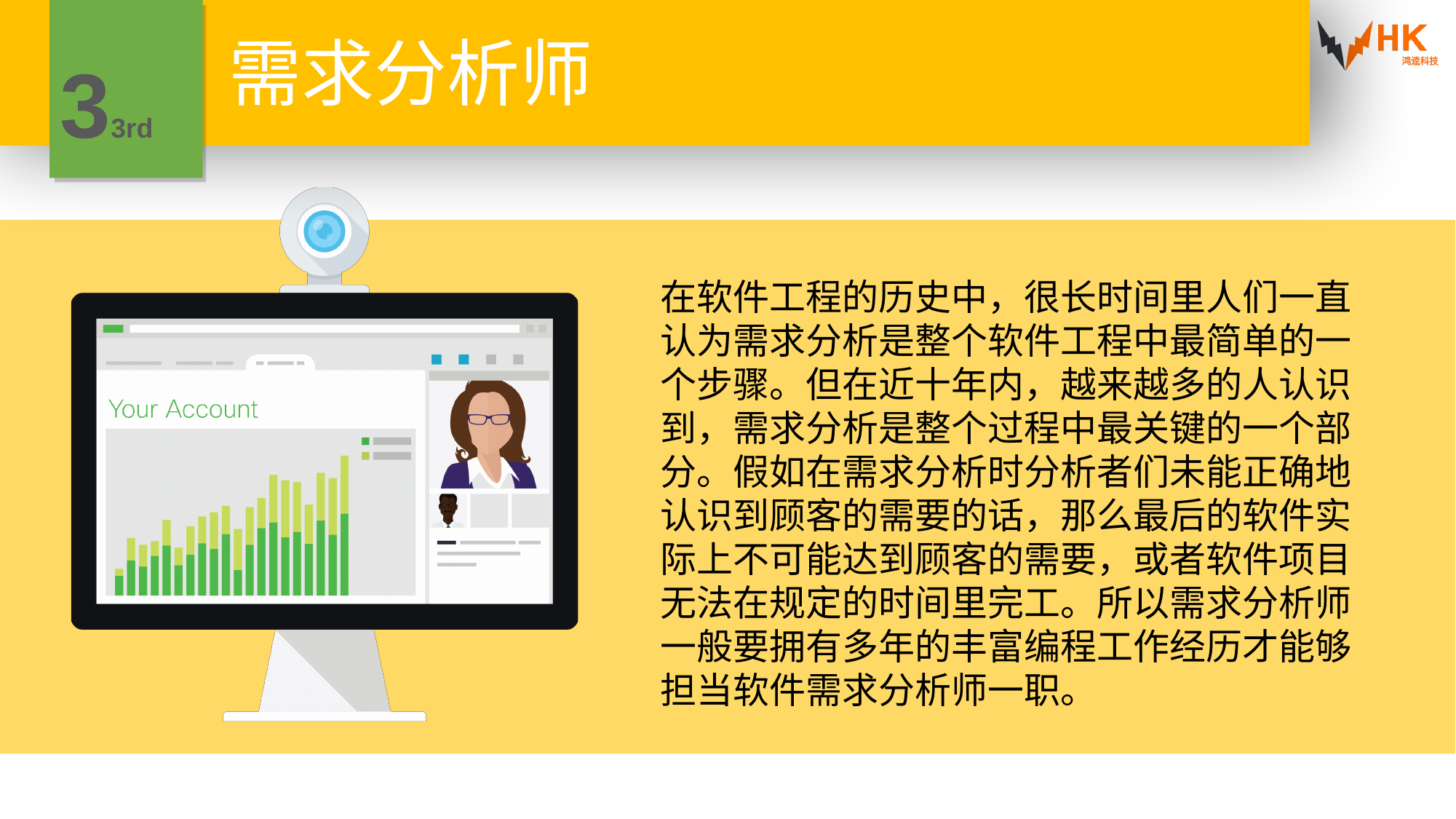

需求分析师
33rd

在软件工程的历史中，很长时间里人们一直认为需求分析是整个软件工程中最简单的一个步骤。但在近十年内，越来越多的人认识到，需求分析是整个过程中最关键的一个部分。假如在需求分析时分析者们未能正确地认识到顾客的需要的话，那么最后的软件实际上不可能达到顾客的需要，或者软件项目无法在规定的时间里完工。所以需求分析师一般要拥有多年的丰富编程工作经历才能够担当软件需求分析师一职。

Cisco Confidential
10